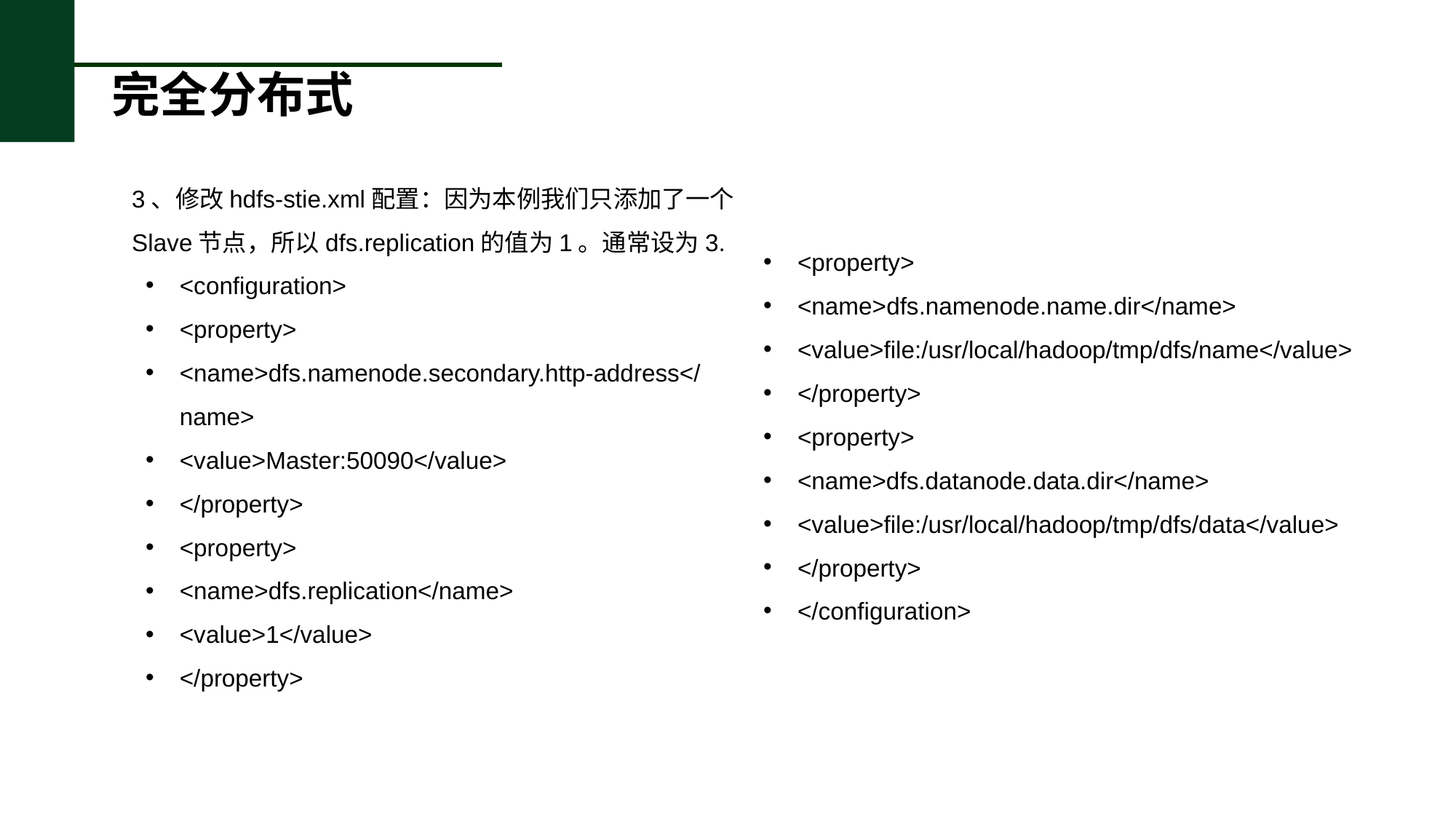

# 完全分布式
3、修改hdfs-stie.xml配置：因为本例我们只添加了一个Slave节点，所以dfs.replication的值为1。通常设为3.
<configuration>
<property>
<name>dfs.namenode.secondary.http-address</name>
<value>Master:50090</value>
</property>
<property>
<name>dfs.replication</name>
<value>1</value>
</property>
<property>
<name>dfs.namenode.name.dir</name>
<value>file:/usr/local/hadoop/tmp/dfs/name</value>
</property>
<property>
<name>dfs.datanode.data.dir</name>
<value>file:/usr/local/hadoop/tmp/dfs/data</value>
</property>
</configuration>